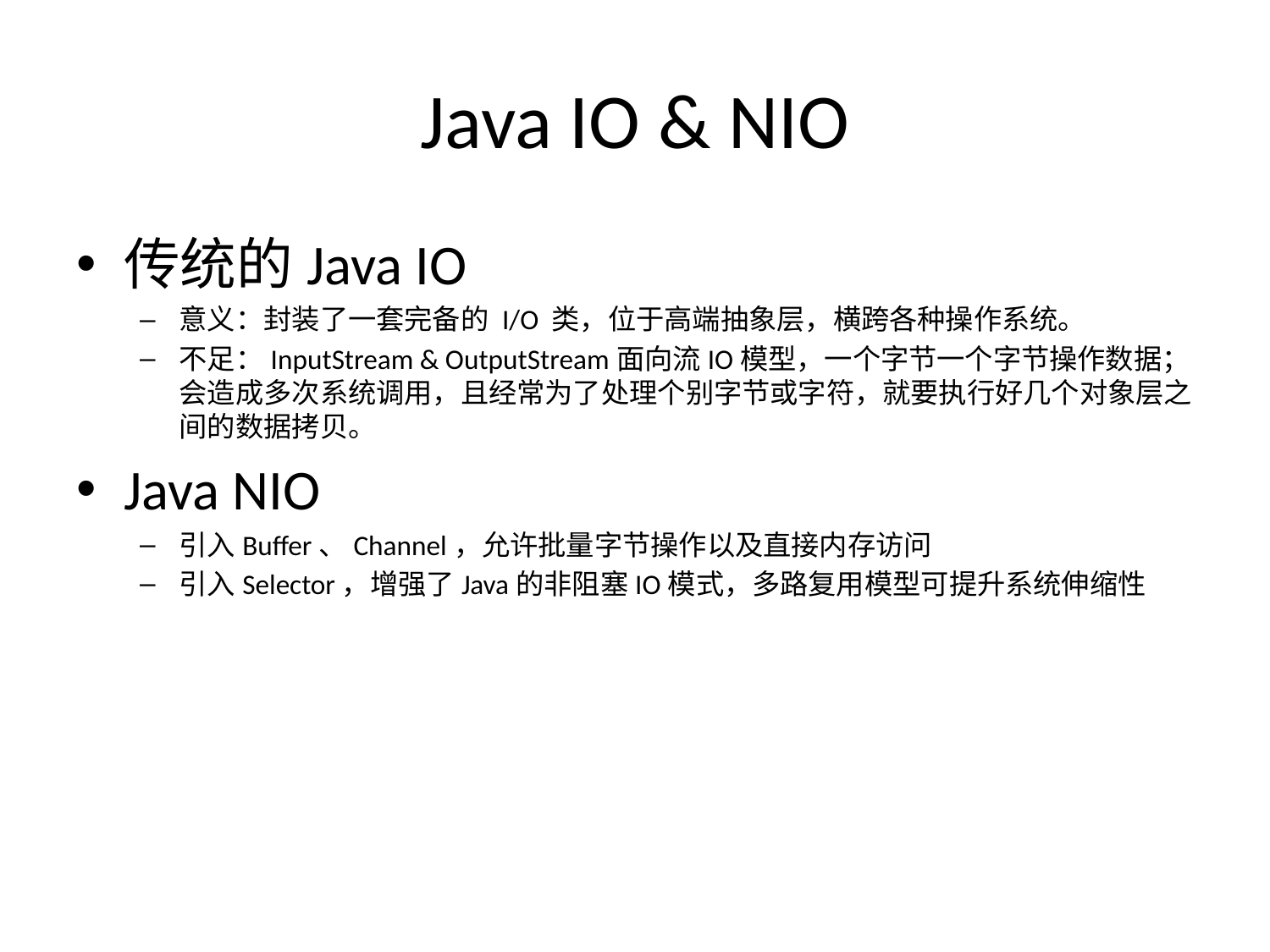

# Java IO & NIO
传统的Java IO
意义：封装了一套完备的 I/O 类，位于高端抽象层，横跨各种操作系统。
不足：InputStream & OutputStream面向流IO模型，一个字节一个字节操作数据；会造成多次系统调用，且经常为了处理个别字节或字符，就要执行好几个对象层之间的数据拷贝。
Java NIO
引入Buffer、Channel，允许批量字节操作以及直接内存访问
引入Selector，增强了Java的非阻塞IO模式，多路复用模型可提升系统伸缩性